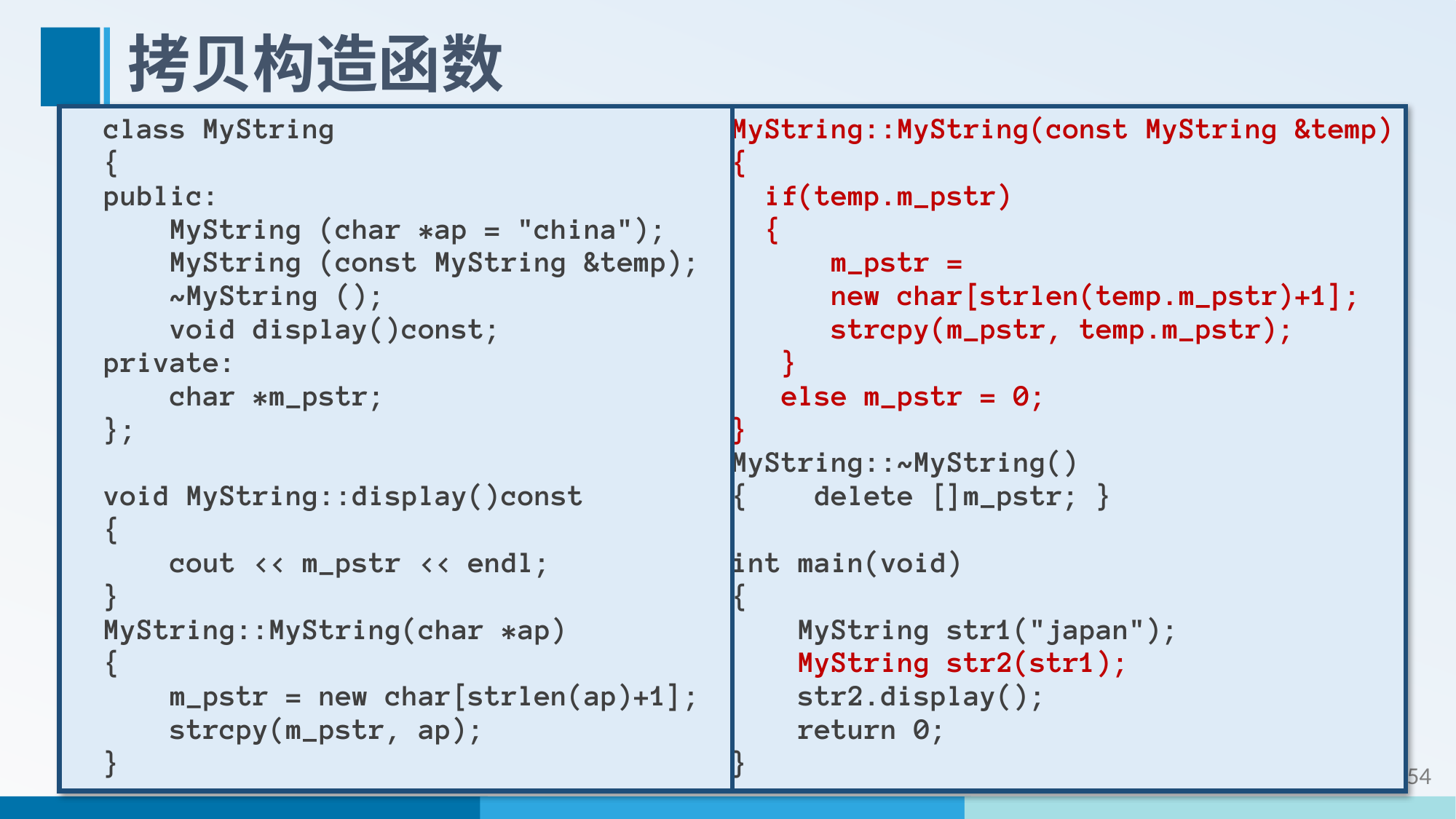

# 拷贝构造函数

class MyString
{
public:
    MyString (char *ap = "china");
    MyString (const MyString &temp);
    ~MyString ();
    void display()const;
private:
    char *m_pstr;
};

void MyString::display()const
{
    cout << m_pstr << endl;
}
MyString::MyString(char *ap)
{
    m_pstr = new char[strlen(ap)+1];
    strcpy(m_pstr, ap);
}
MyString::MyString(const MyString &temp)
{
  if(temp.m_pstr)
  {
      m_pstr =
      new char[strlen(temp.m_pstr)+1];
      strcpy(m_pstr, temp.m_pstr);
   }
   else m_pstr = 0;
}
MyString::~MyString()
{    delete []m_pstr; }

int main(void)
{
    MyString str1("japan");
    MyString str2(str1);
    str2.display();
    return 0;
}